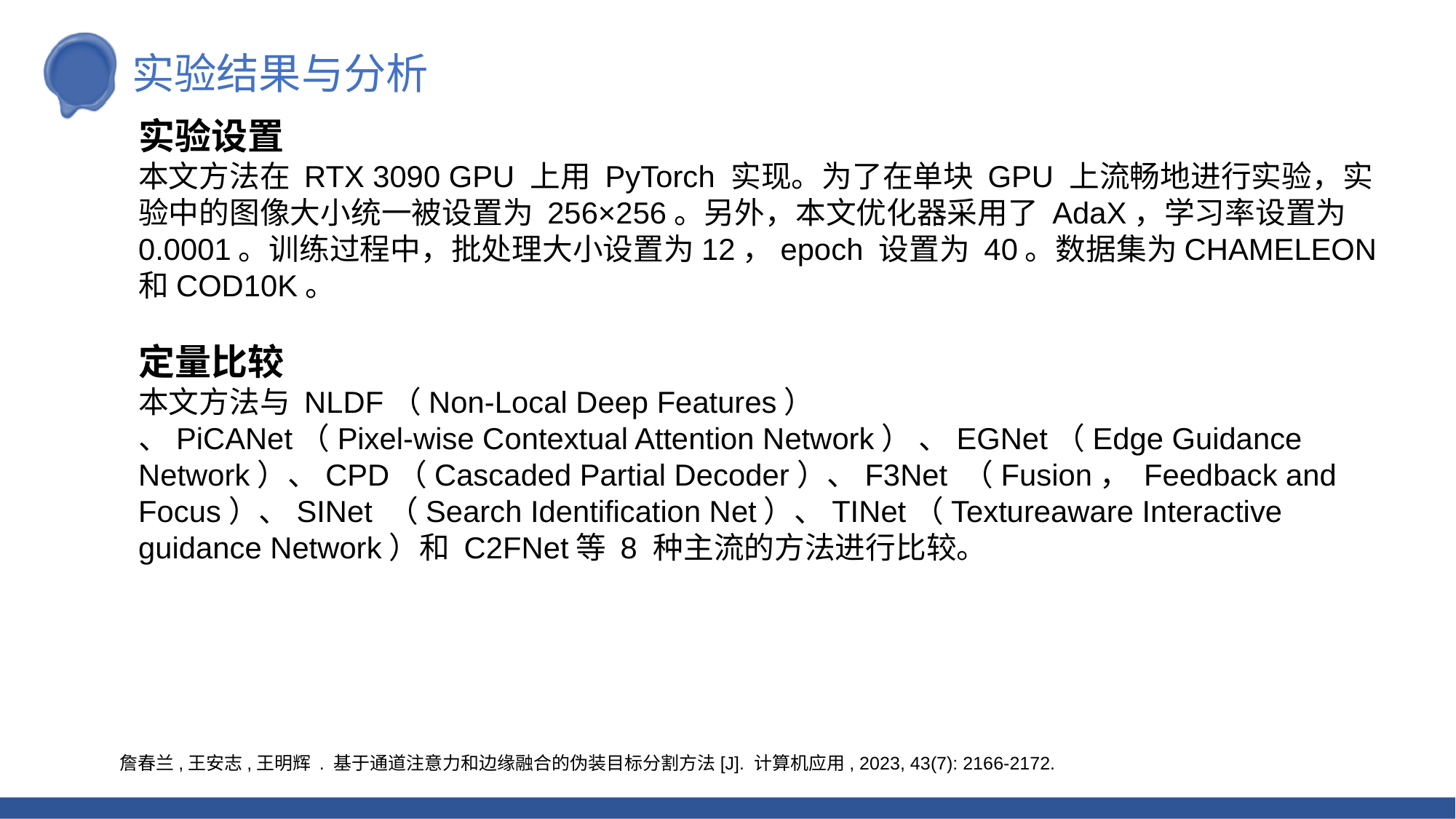

实验结果与分析
实验设置
本文方法在 RTX 3090 GPU 上用 PyTorch 实现。为了在单块 GPU 上流畅地进行实验，实验中的图像大小统一被设置为 256×256。另外，本文优化器采用了 AdaX，学习率设置为 0.0001。训练过程中，批处理大小设置为12，epoch 设置为 40。数据集为CHAMELEON和COD10K。

定量比较
本文方法与 NLDF（Non-Local Deep Features）
、PiCANet（Pixel-wise Contextual Attention Network） 、EGNet（Edge Guidance Network）、CPD（Cascaded Partial Decoder）、F3Net （Fusion， Feedback and Focus）、SINet （Search Identification Net）、TINet（Textureaware Interactive guidance Network）和 C2FNet等 8 种主流的方法进行比较。

 詹春兰,王安志,王明辉 . 基于通道注意力和边缘融合的伪装目标分割方法[J]. 计算机应用, 2023, 43(7): 2166-2172.